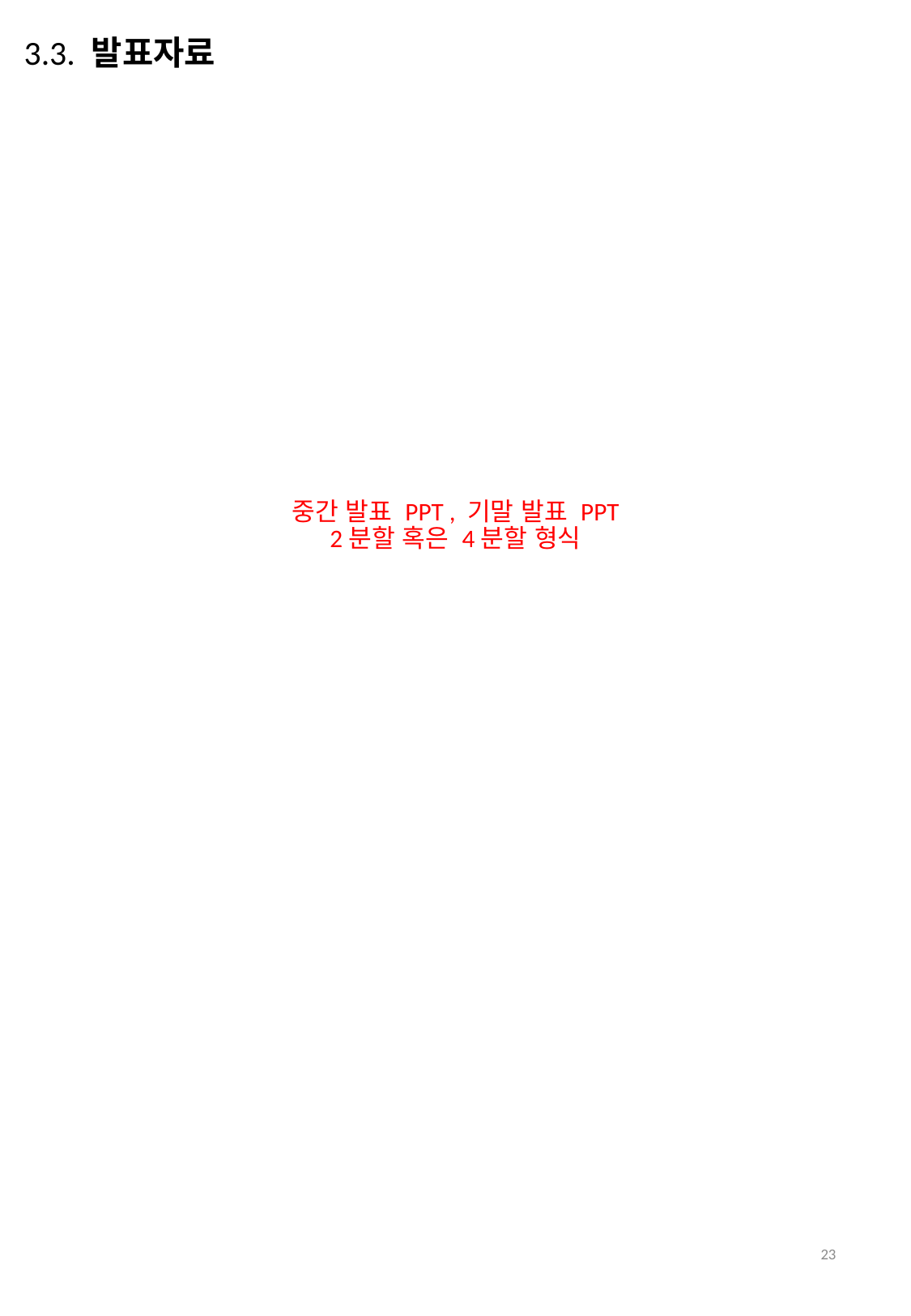

3.3. 발표자료
중간 발표 PPT , 기말 발표 PPT
2분할 혹은 4분할 형식
23